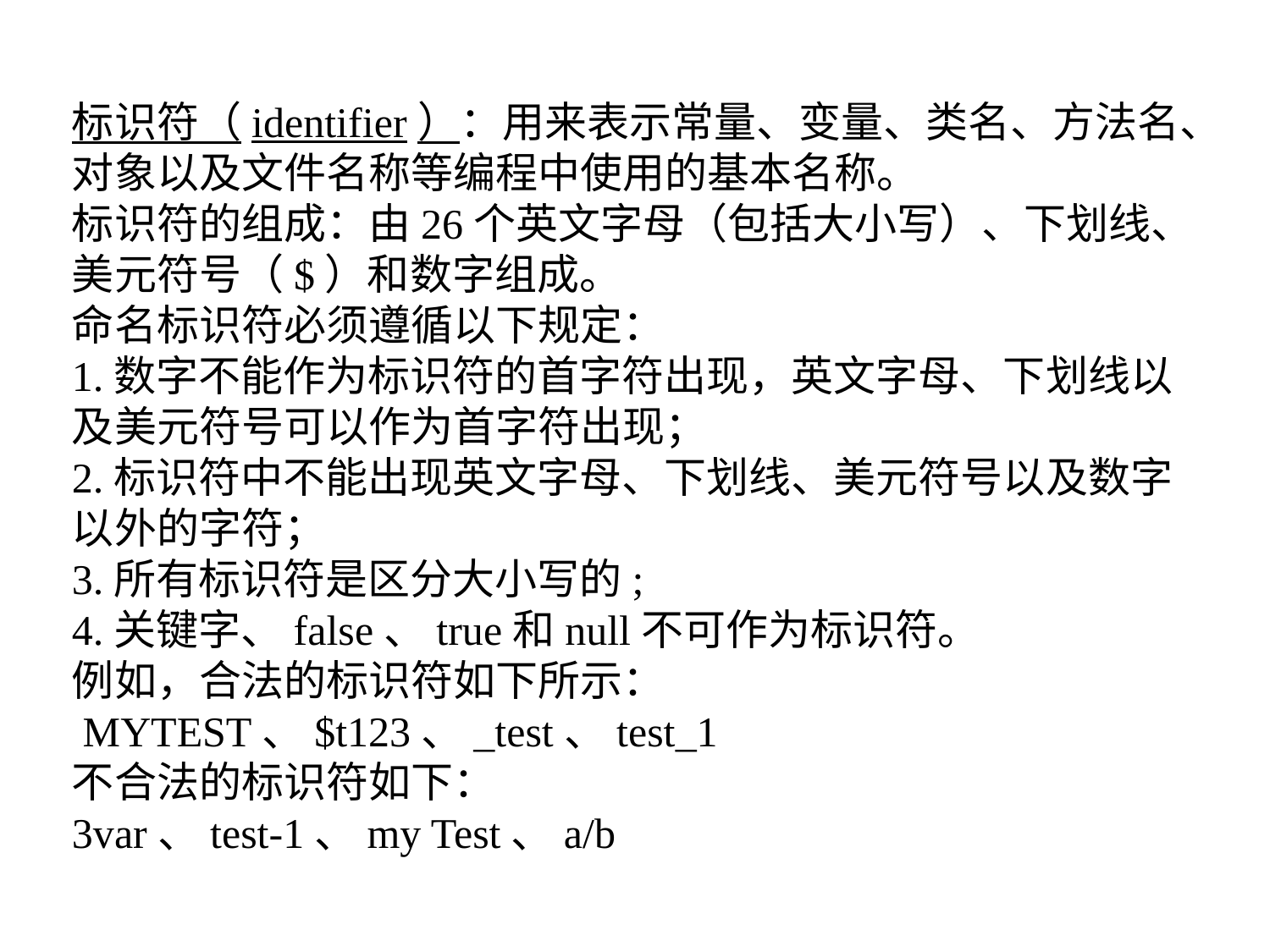

标识符（identifier）：用来表示常量、变量、类名、方法名、对象以及文件名称等编程中使用的基本名称。
标识符的组成：由26个英文字母（包括大小写）、下划线、美元符号（$）和数字组成。
命名标识符必须遵循以下规定：
1.数字不能作为标识符的首字符出现，英文字母、下划线以及美元符号可以作为首字符出现；
2.标识符中不能出现英文字母、下划线、美元符号以及数字以外的字符；
3.所有标识符是区分大小写的;
4.关键字、false、true和null不可作为标识符。
例如，合法的标识符如下所示：
 MYTEST、$t123、_test、test_1
不合法的标识符如下：
3var、test-1、my Test、a/b